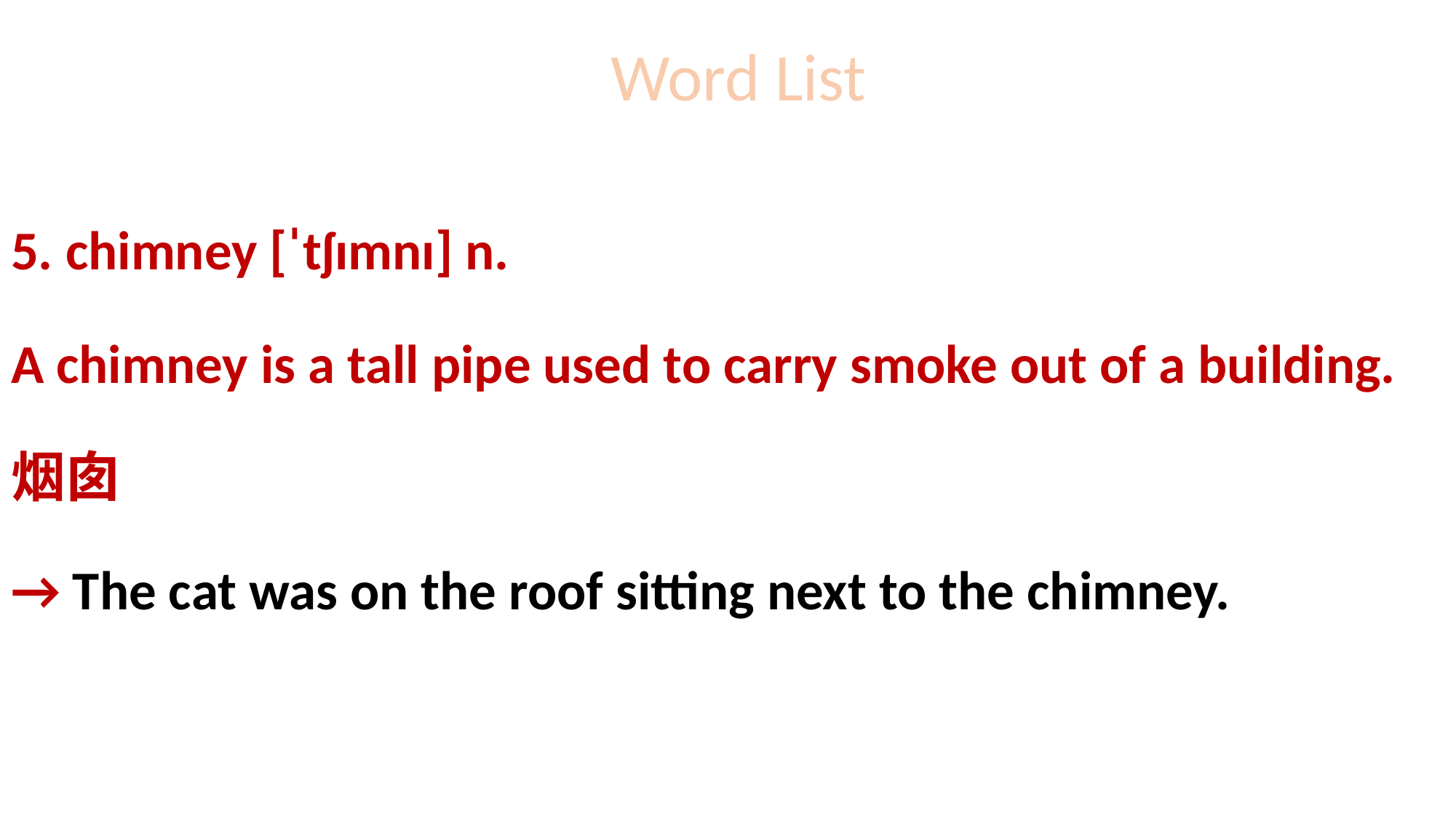

# Word List
5. chimney [ˈtʃɪmnɪ] n.
A chimney is a tall pipe used to carry smoke out of a building.
烟囱
→ The cat was on the roof sitting next to the chimney.